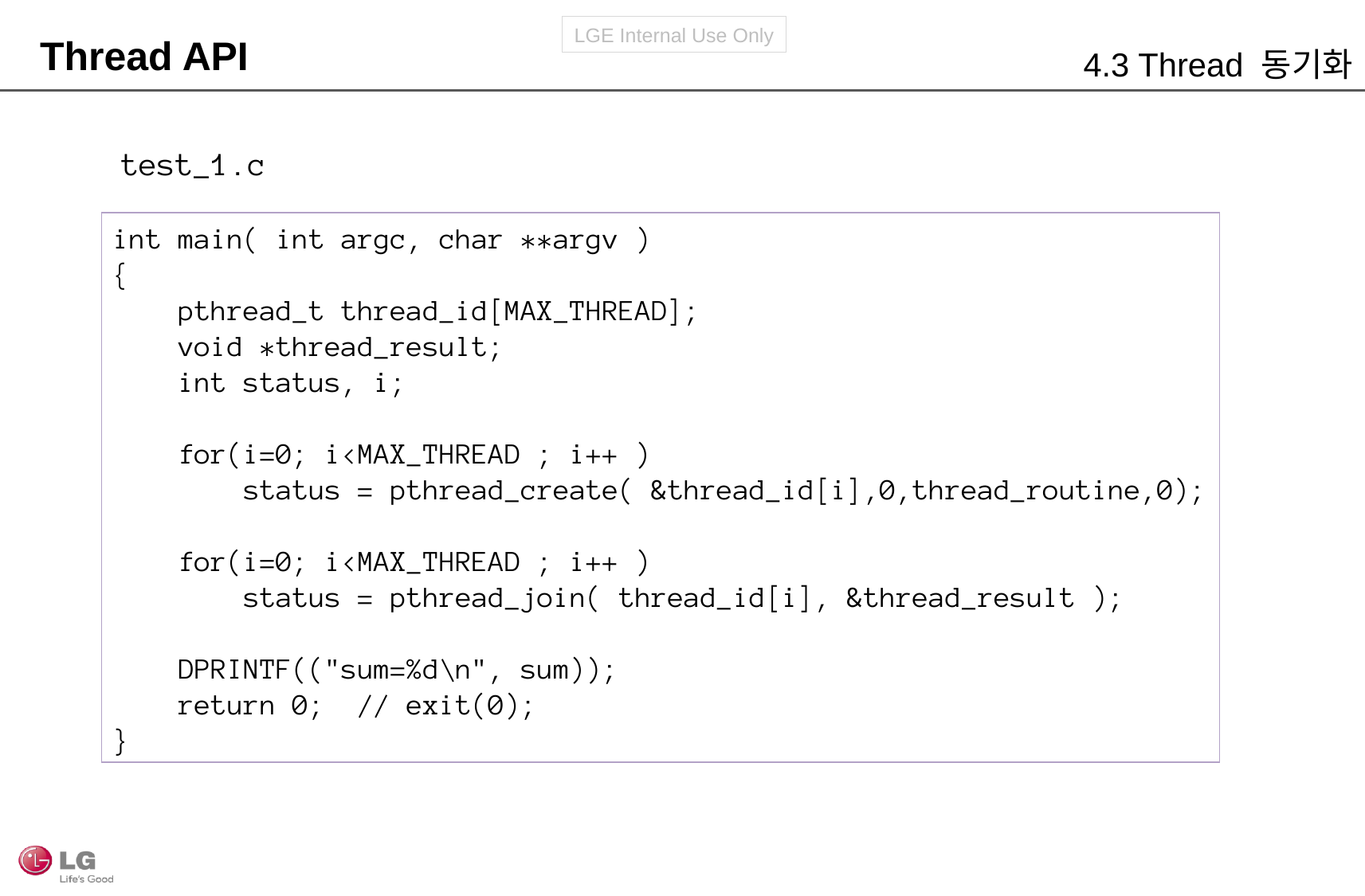

Thread API
4.3 Thread 동기화

test_1.c
int main( int argc, char **argv )
{
    pthread_t thread_id[MAX_THREAD];
    void *thread_result;
    int status, i;

    for(i=0; i<MAX_THREAD ; i++ )
        status = pthread_create( &thread_id[i],0,thread_routine,0);

    for(i=0; i<MAX_THREAD ; i++ )
        status = pthread_join( thread_id[i], &thread_result );

    DPRINTF(("sum=%d\n", sum));
    return 0;  // exit(0);
}